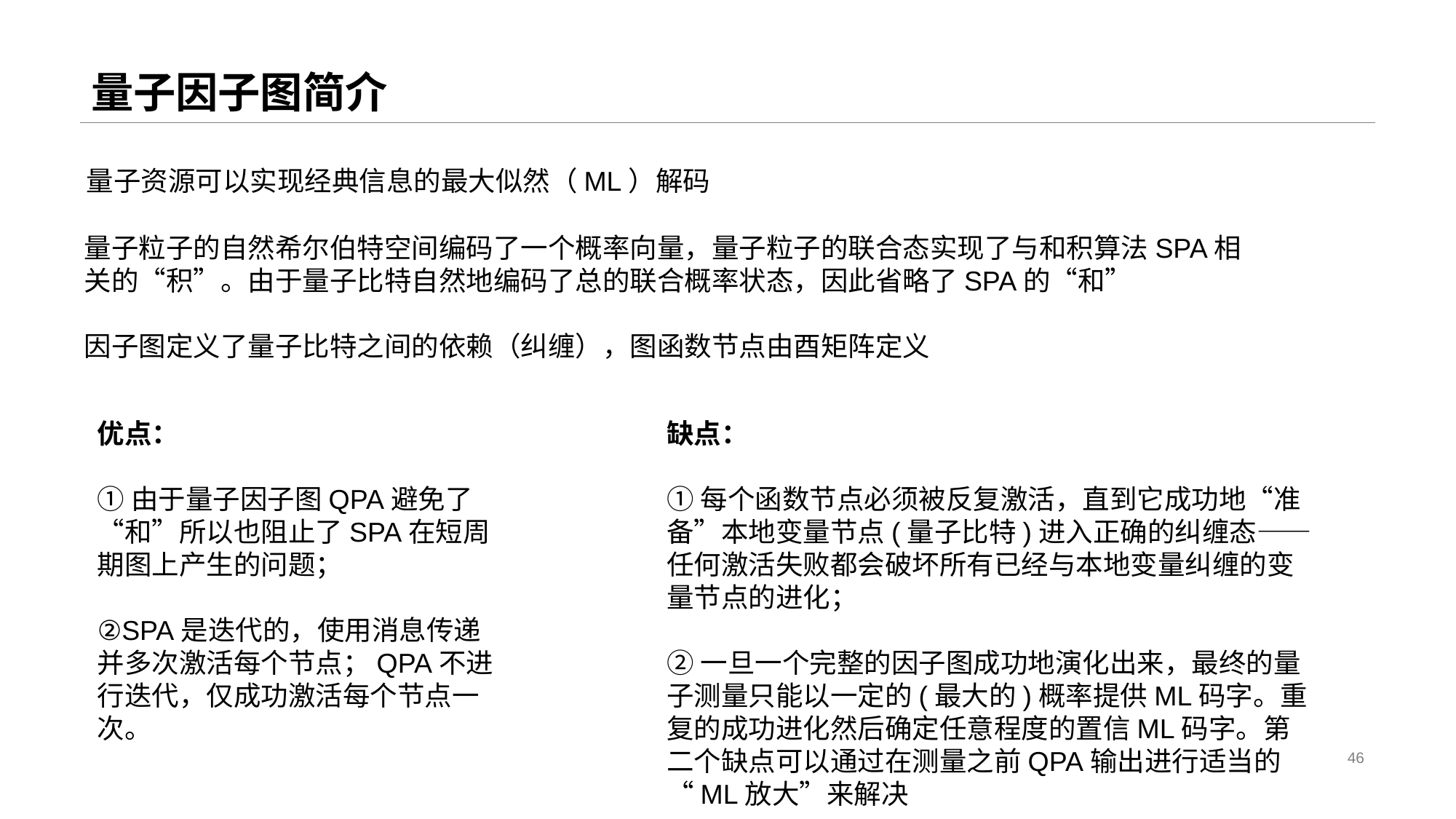

# 量子因子图简介
量子资源可以实现经典信息的最大似然（ML）解码
量子粒子的自然希尔伯特空间编码了一个概率向量，量子粒子的联合态实现了与和积算法SPA相
关的“积”。由于量子比特自然地编码了总的联合概率状态，因此省略了SPA的“和”

因子图定义了量子比特之间的依赖（纠缠），图函数节点由酉矩阵定义
优点：

①由于量子因子图QPA避免了“和”所以也阻止了SPA在短周期图上产生的问题；

②SPA是迭代的，使用消息传递并多次激活每个节点；QPA不进行迭代，仅成功激活每个节点一次。
缺点：

①每个函数节点必须被反复激活，直到它成功地“准备”本地变量节点(量子比特)进入正确的纠缠态——任何激活失败都会破坏所有已经与本地变量纠缠的变量节点的进化；

②一旦一个完整的因子图成功地演化出来，最终的量子测量只能以一定的(最大的)概率提供ML码字。重复的成功进化然后确定任意程度的置信ML码字。第二个缺点可以通过在测量之前QPA输出进行适当的“ML放大”来解决
46